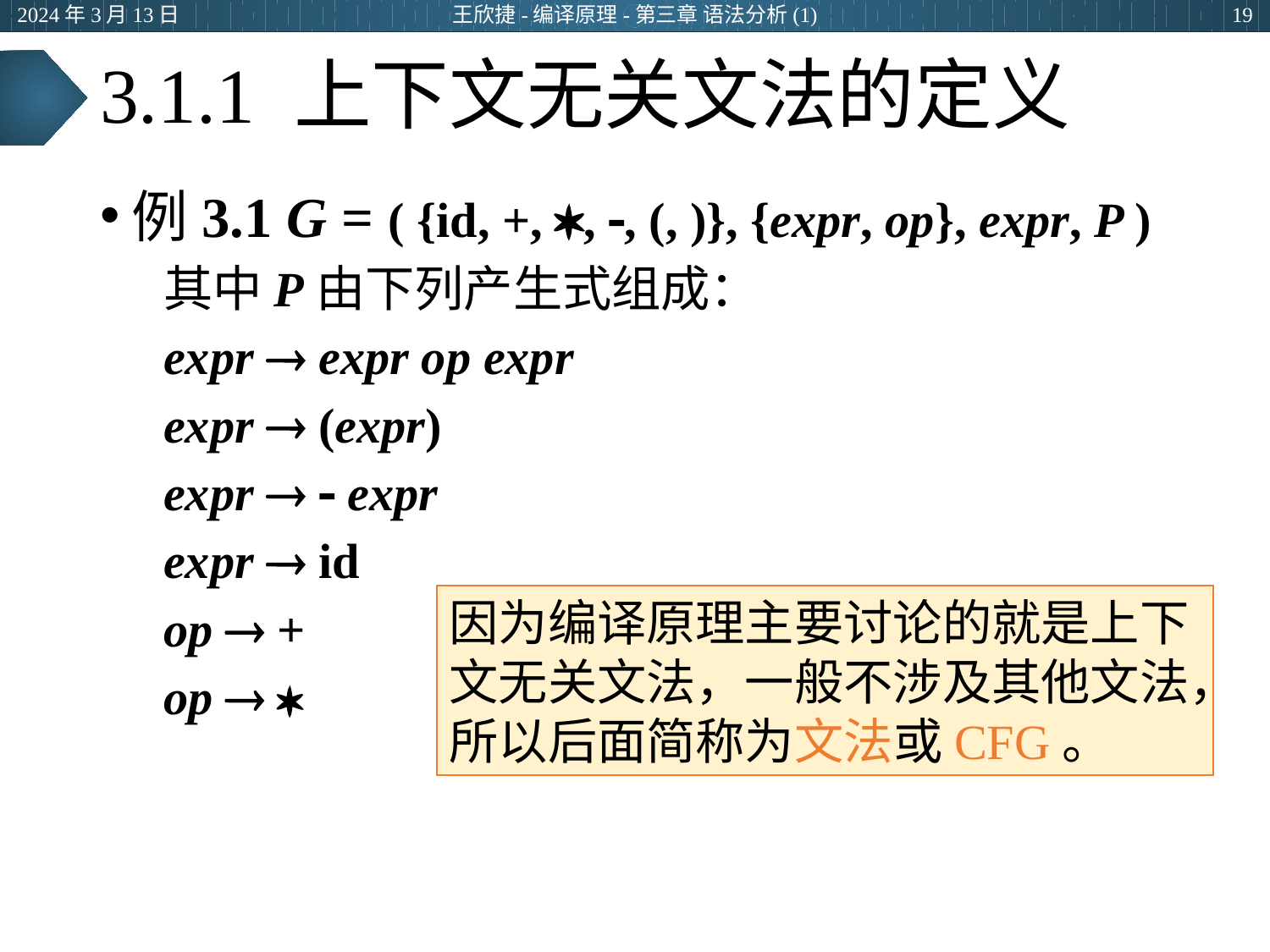

2024年3月13日
王欣捷-编译原理-第三章 语法分析(1)
19
# 3.1.1 上下文无关文法的定义
例3.1 G = ( {id, +, ∗, −, (, )}, {expr, op}, expr, P )
其中P由下列产生式组成：
expr → expr op expr
expr → (expr)
expr → − expr
expr → id
op → +
op → ∗

因为编译原理主要讨论的就是上下文无关文法，一般不涉及其他文法，所以后面简称为文法或CFG。